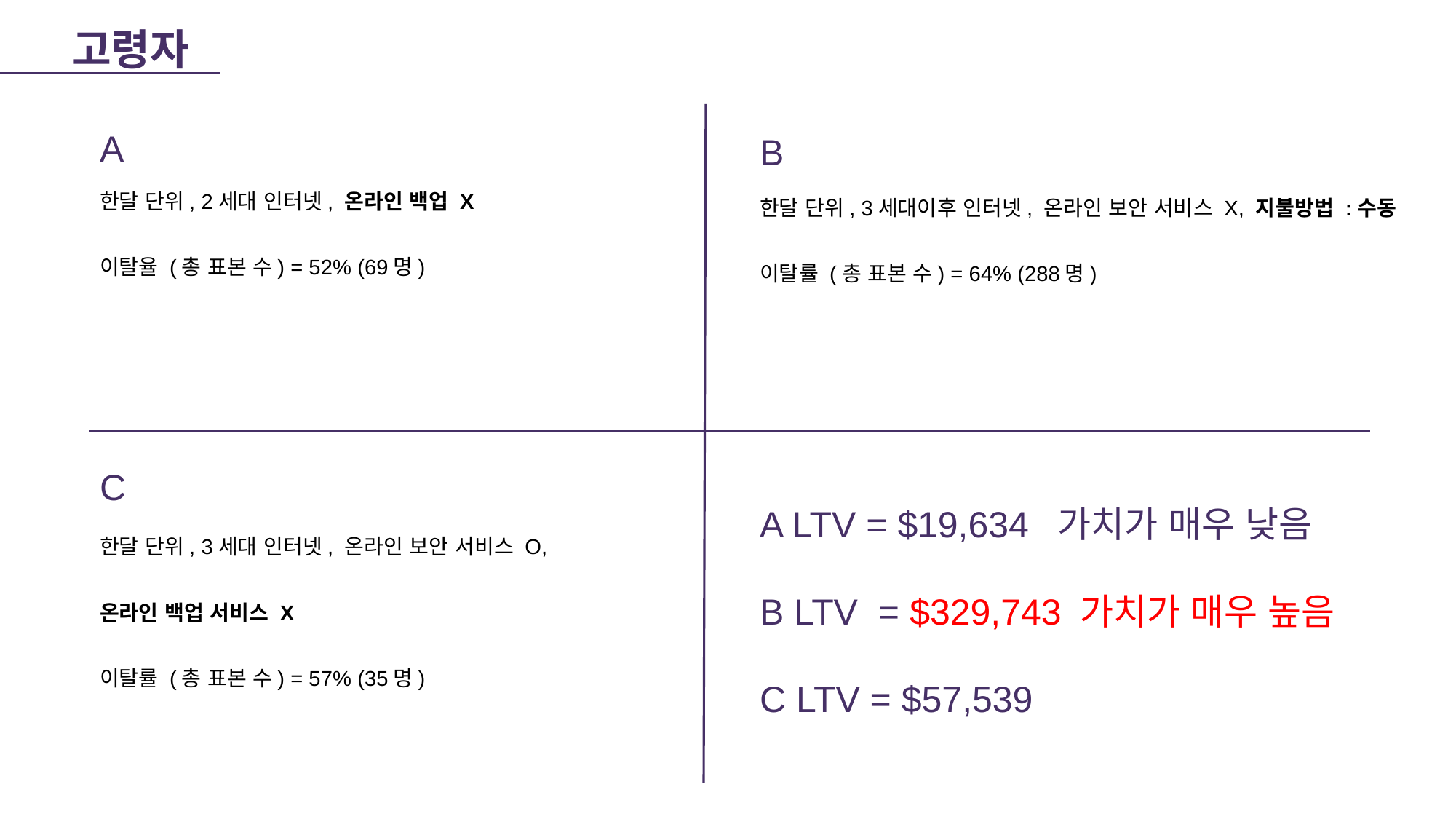

고령자
A
B
한달 단위, 2세대 인터넷, 온라인 백업 X

이탈율 (총 표본 수) = 52% (69명)
한달 단위, 3세대이후 인터넷, 온라인 보안 서비스 X, 지불방법 :수동

이탈률 (총 표본 수) = 64% (288명)

C
A LTV = $19,634  가치가 매우 낮음

B LTV  = $329,743 가치가 매우 높음

C LTV = $57,539
한달 단위, 3세대 인터넷, 온라인 보안 서비스 O,

온라인 백업 서비스 X

이탈률 (총 표본 수) = 57% (35명)